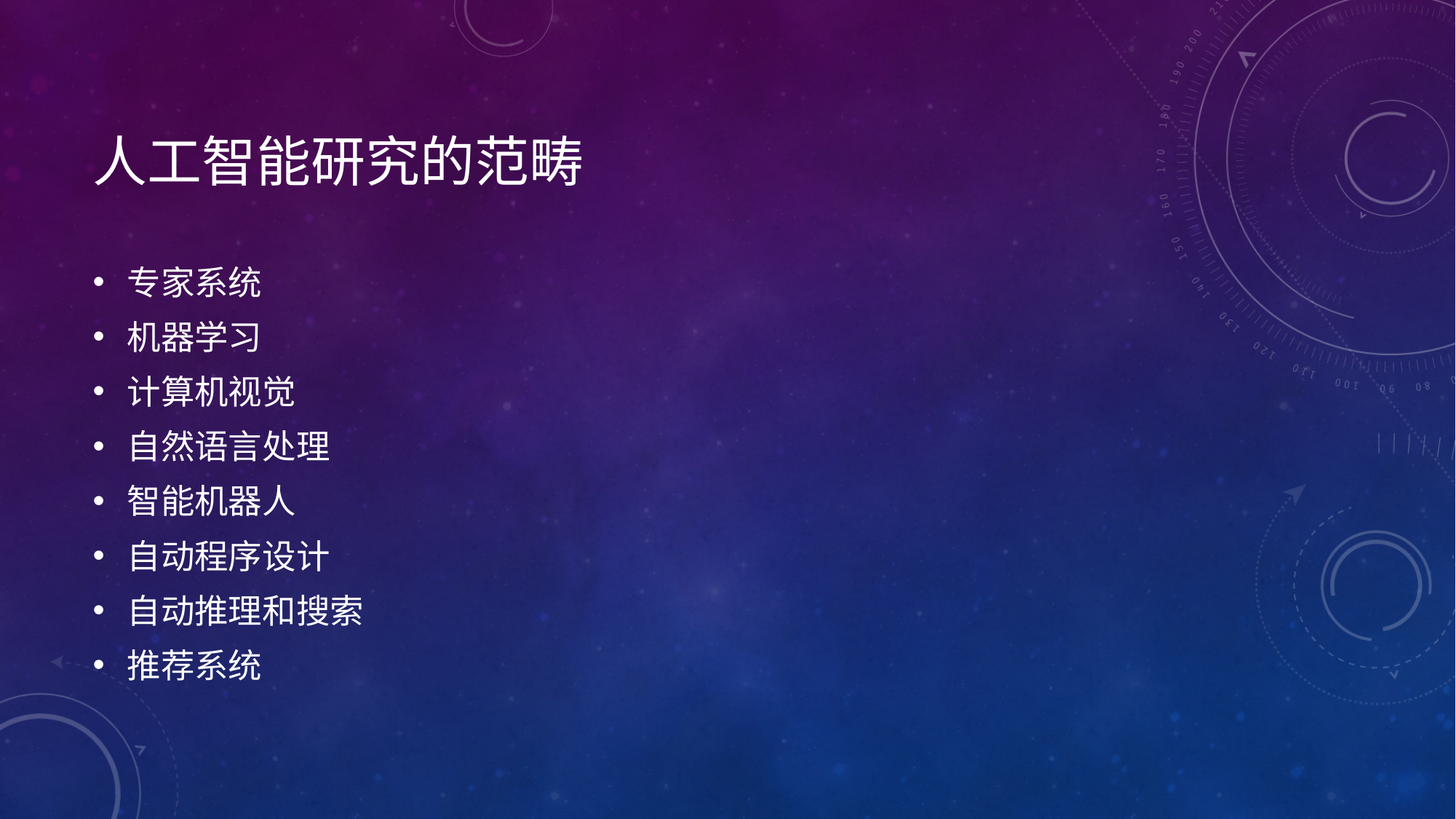

# 人工智能研究的范畴
专家系统
机器学习
计算机视觉
自然语言处理
智能机器人
自动程序设计
自动推理和搜索
推荐系统